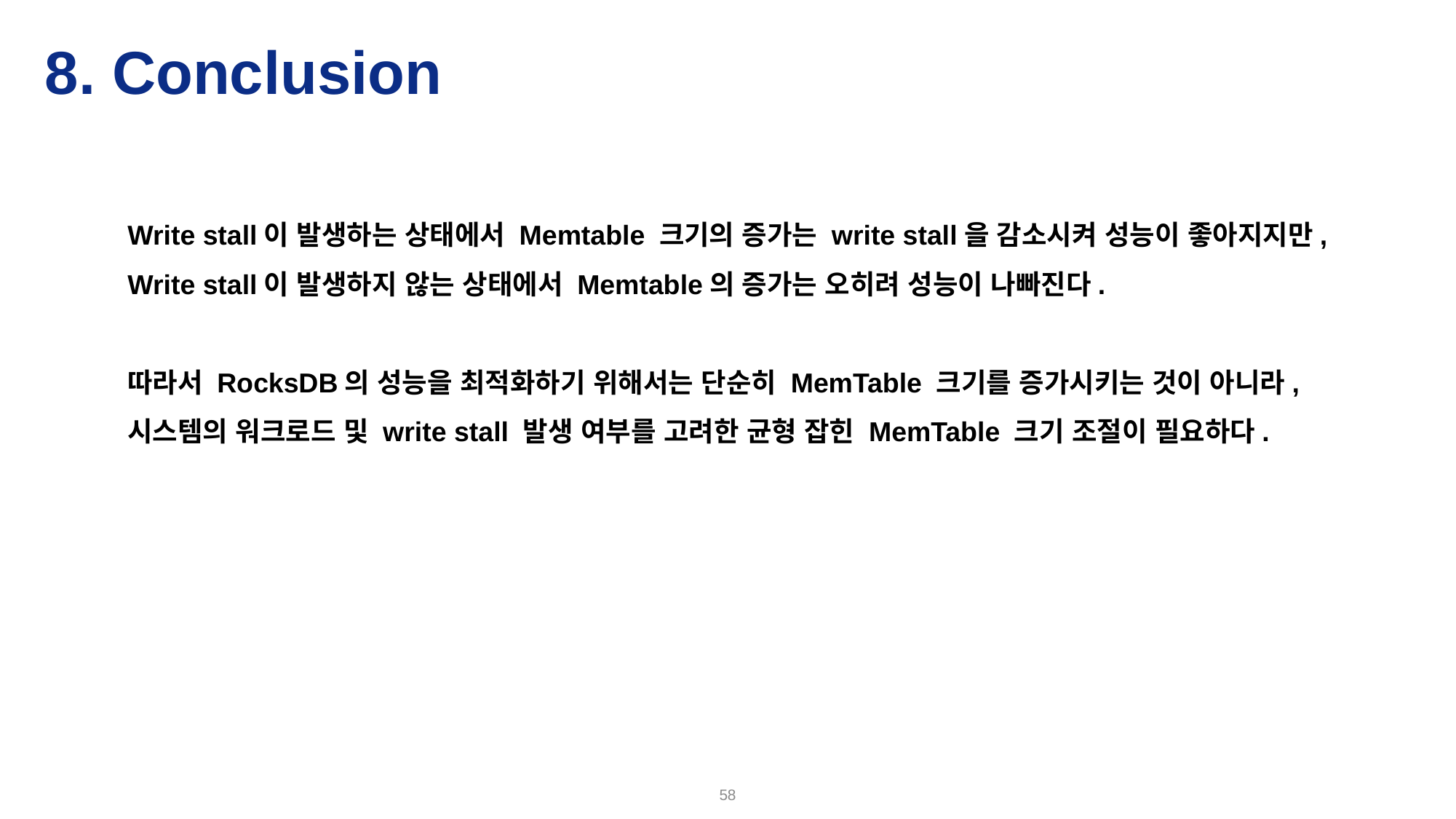

# 8. Conclusion
Write stall이 발생하는 상태에서 Memtable 크기의 증가는 write stall을 감소시켜 성능이 좋아지지만,
Write stall이 발생하지 않는 상태에서 Memtable의 증가는 오히려 성능이 나빠진다.

따라서 RocksDB의 성능을 최적화하기 위해서는 단순히 MemTable 크기를 증가시키는 것이 아니라,
시스템의 워크로드 및 write stall 발생 여부를 고려한 균형 잡힌 MemTable 크기 조절이 필요하다.

58